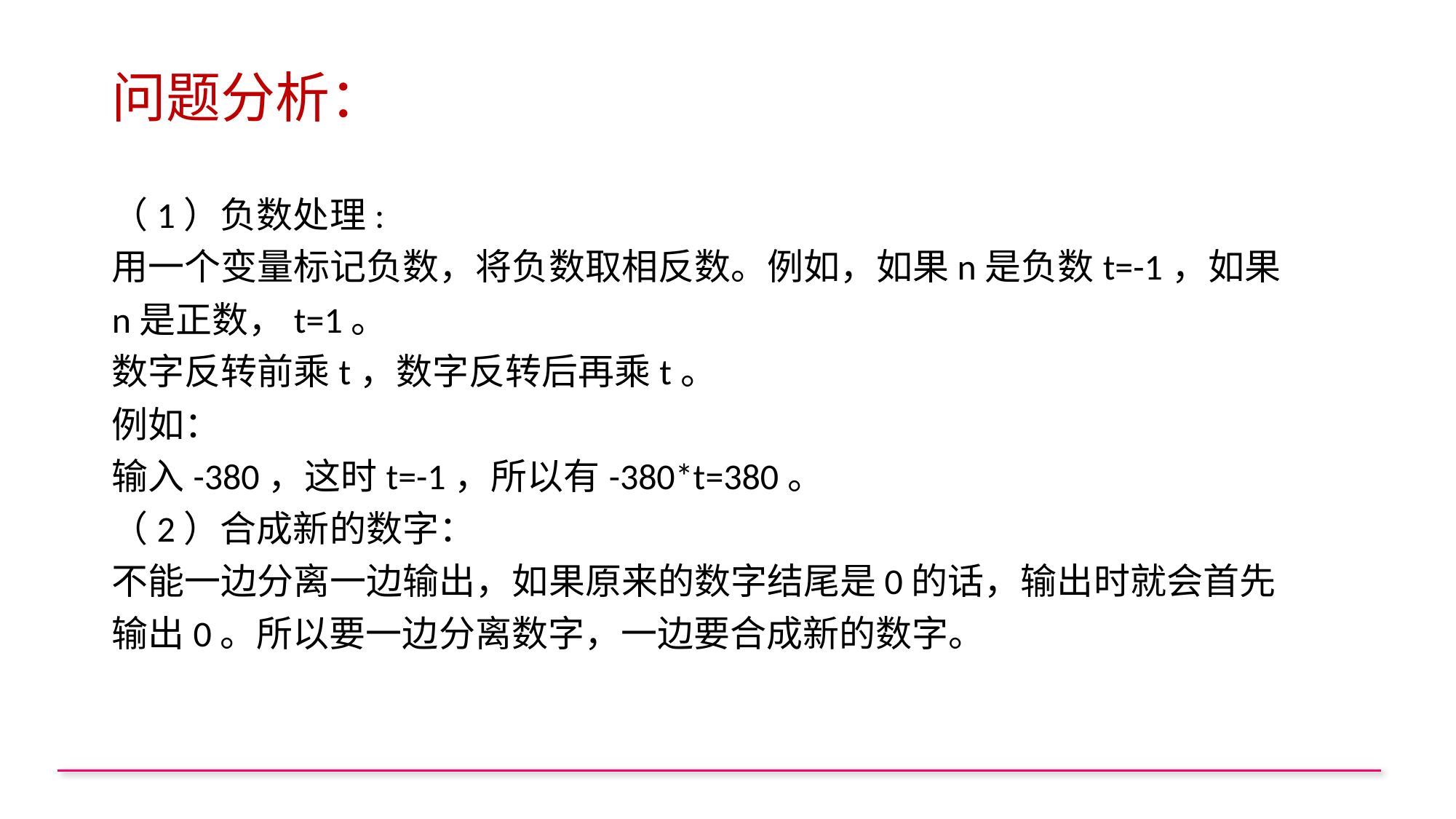

# 问题分析：
（1）负数处理:
用一个变量标记负数，将负数取相反数。例如，如果n是负数t=-1，如果n是正数，t=1。
数字反转前乘t，数字反转后再乘t。
例如：
输入-380，这时t=-1，所以有-380*t=380。
（2）合成新的数字：
不能一边分离一边输出，如果原来的数字结尾是0的话，输出时就会首先输出0。所以要一边分离数字，一边要合成新的数字。